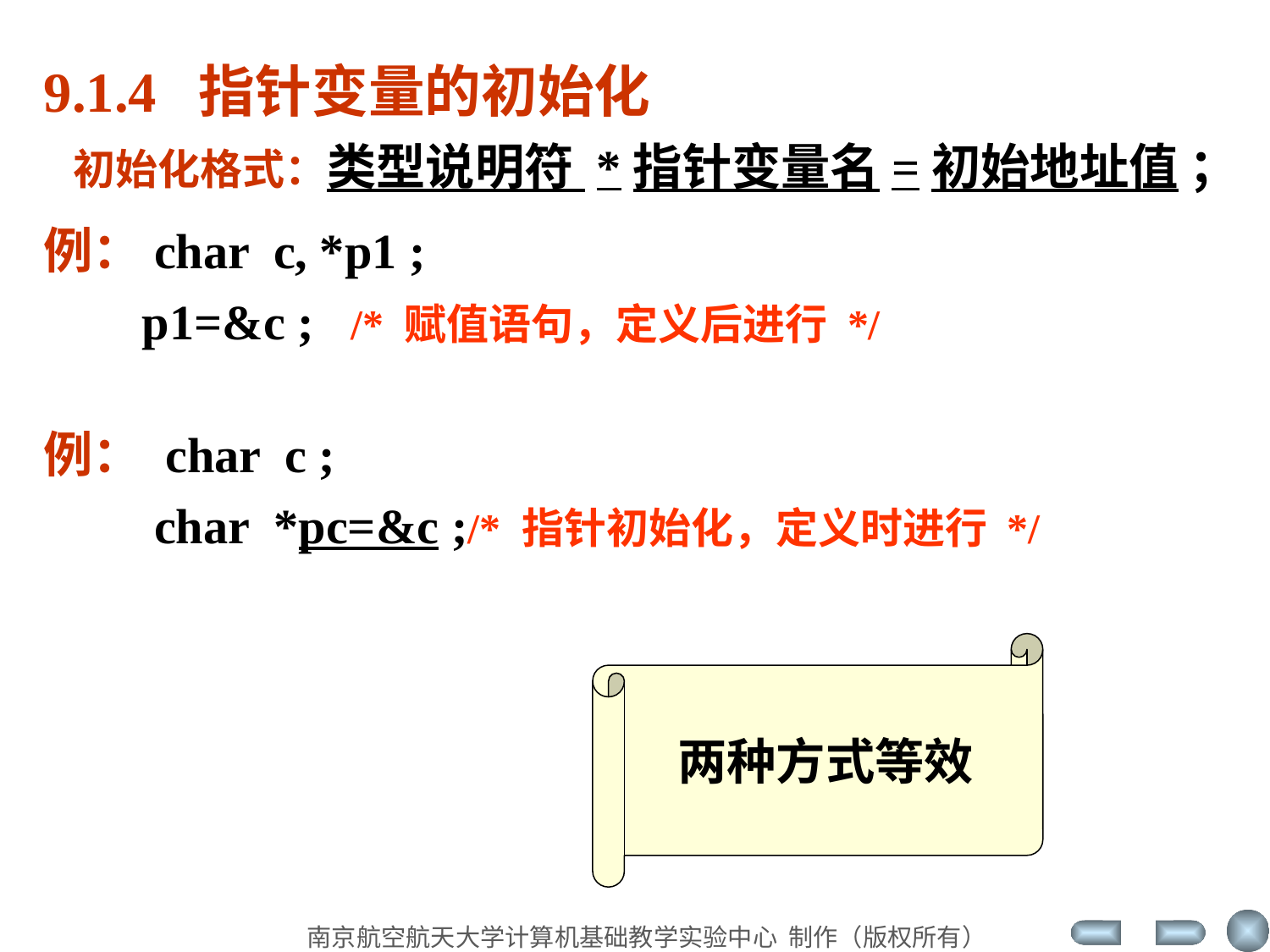

9.1.4  指针变量的初始化
  初始化格式：类型说明符 *指针变量名=初始地址值 ；
例：char  c, *p1 ;
        p1=&c ;   /* 赋值语句，定义后进行 */
例： char  c ;
         char  *pc=&c ;/* 指针初始化，定义时进行 */

两种方式等效